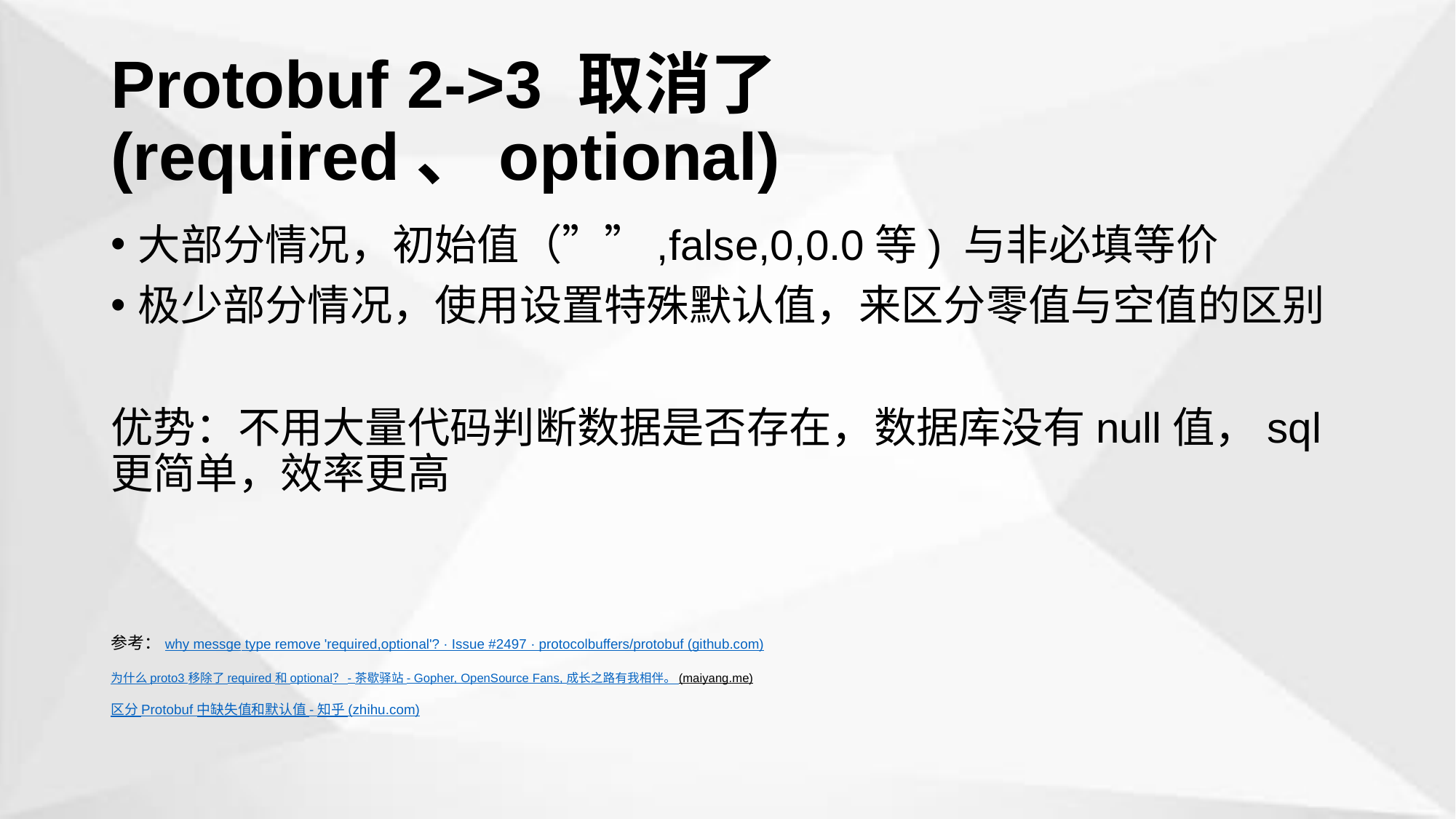

# Protobuf 2->3 取消了(required、optional)
大部分情况，初始值（””,false,0,0.0等) 与非必填等价
极少部分情况，使用设置特殊默认值，来区分零值与空值的区别

优势：不用大量代码判断数据是否存在，数据库没有null值，sql更简单，效率更高

参考：why messge type remove 'required,optional'? · Issue #2497 · protocolbuffers/protobuf (github.com)
为什么 proto3 移除了 required 和 optional？ - 茶歇驿站 - Gopher, OpenSource Fans, 成长之路有我相伴。 (maiyang.me)
区分 Protobuf 中缺失值和默认值 - 知乎 (zhihu.com)